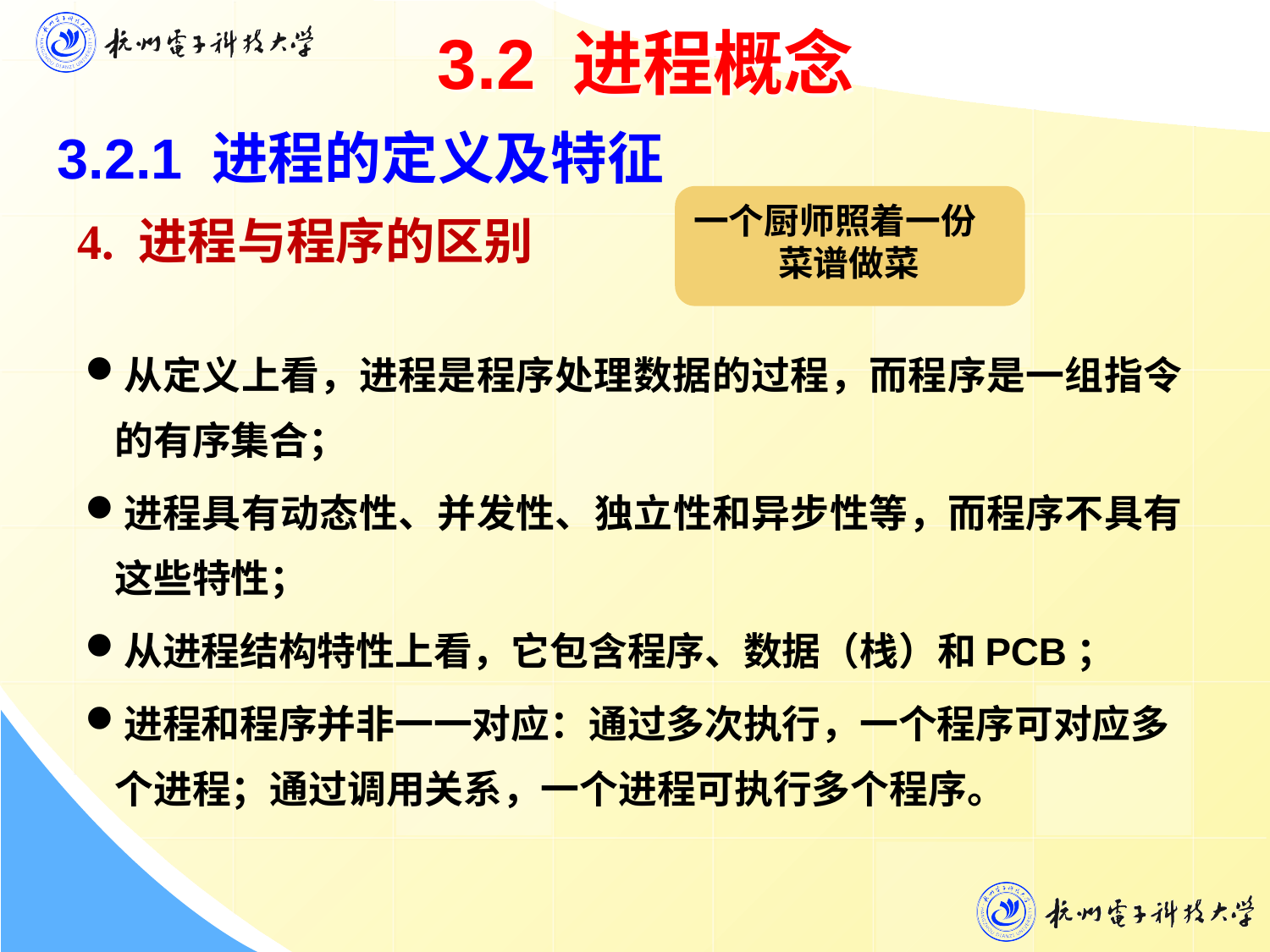

3.2 进程概念
3.2.1 进程的定义及特征
一个厨师照着一份菜谱做菜
4. 进程与程序的区别
从定义上看，进程是程序处理数据的过程，而程序是一组指令的有序集合；
进程具有动态性、并发性、独立性和异步性等，而程序不具有这些特性；
从进程结构特性上看，它包含程序、数据（栈）和PCB；
进程和程序并非一一对应：通过多次执行，一个程序可对应多个进程；通过调用关系，一个进程可执行多个程序。